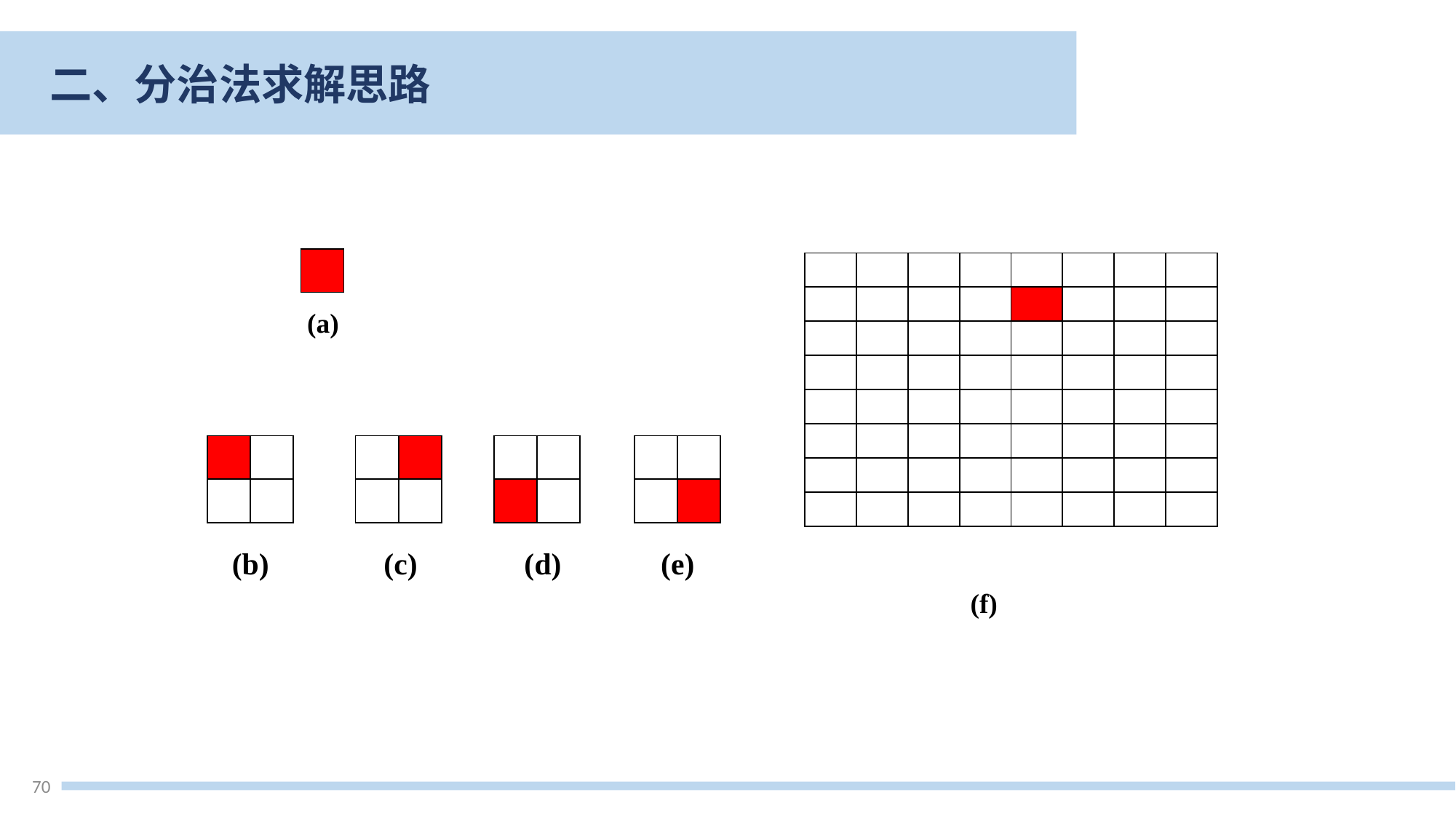

二、分治法求解思路
|  |
| --- |
|  |  |  |  |  |  |  |  |
| --- | --- | --- | --- | --- | --- | --- | --- |
|  |  |  |  |  |  |  |  |
|  |  |  |  |  |  |  |  |
|  |  |  |  |  |  |  |  |
|  |  |  |  |  |  |  |  |
|  |  |  |  |  |  |  |  |
|  |  |  |  |  |  |  |  |
|  |  |  |  |  |  |  |  |
(a)
|  |  |
| --- | --- |
|  |  |
|  |  |
| --- | --- |
|  |  |
|  |  |
| --- | --- |
|  |  |
|  |  |
| --- | --- |
|  |  |
(b)               (c)              (d)             (e)
(f)
70